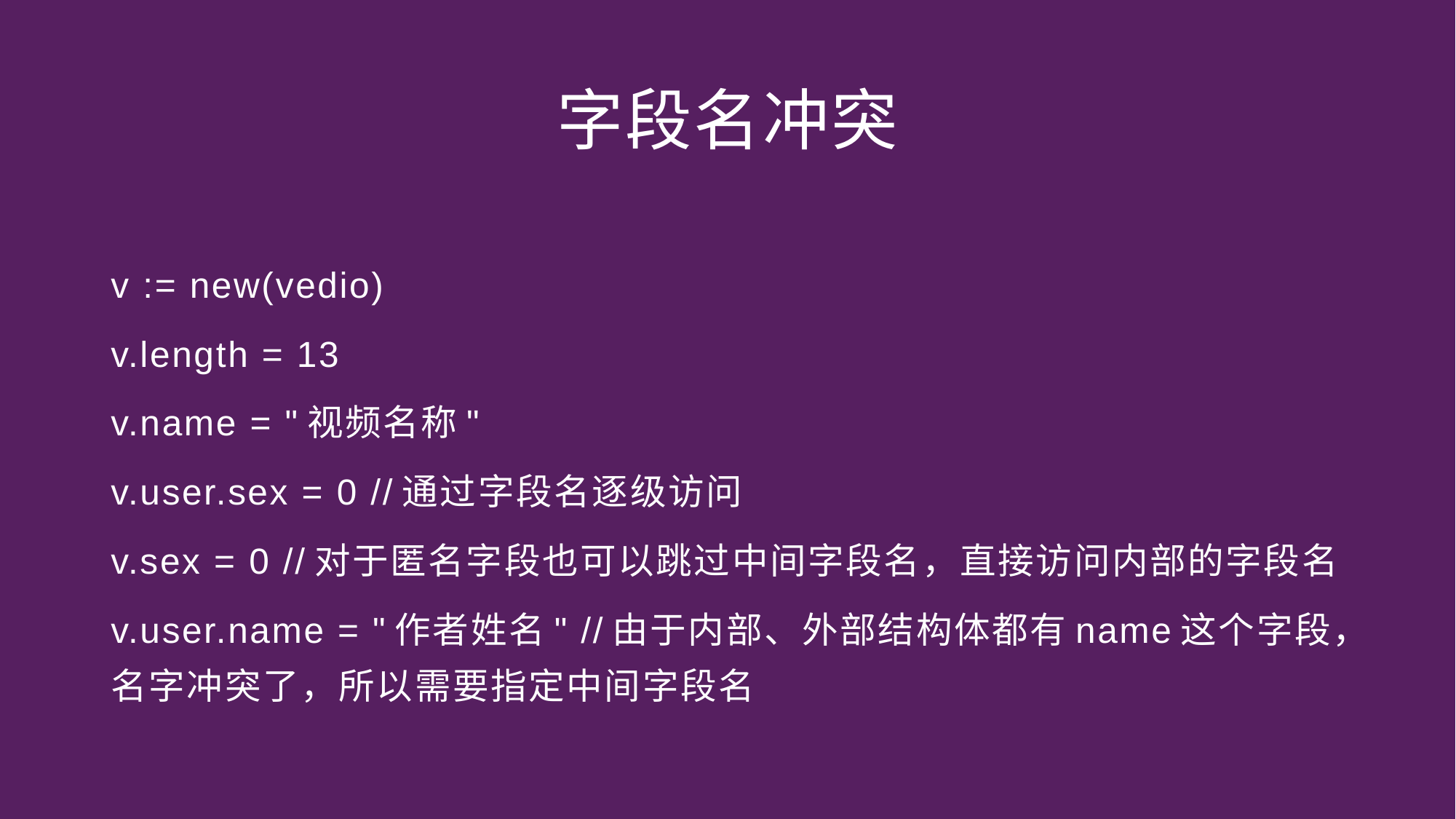

# 字段名冲突
v := new(vedio)
v.length = 13
v.name = "视频名称"
v.user.sex = 0 //通过字段名逐级访问
v.sex = 0 //对于匿名字段也可以跳过中间字段名，直接访问内部的字段名
v.user.name = "作者姓名" //由于内部、外部结构体都有name这个字段，名字冲突了，所以需要指定中间字段名